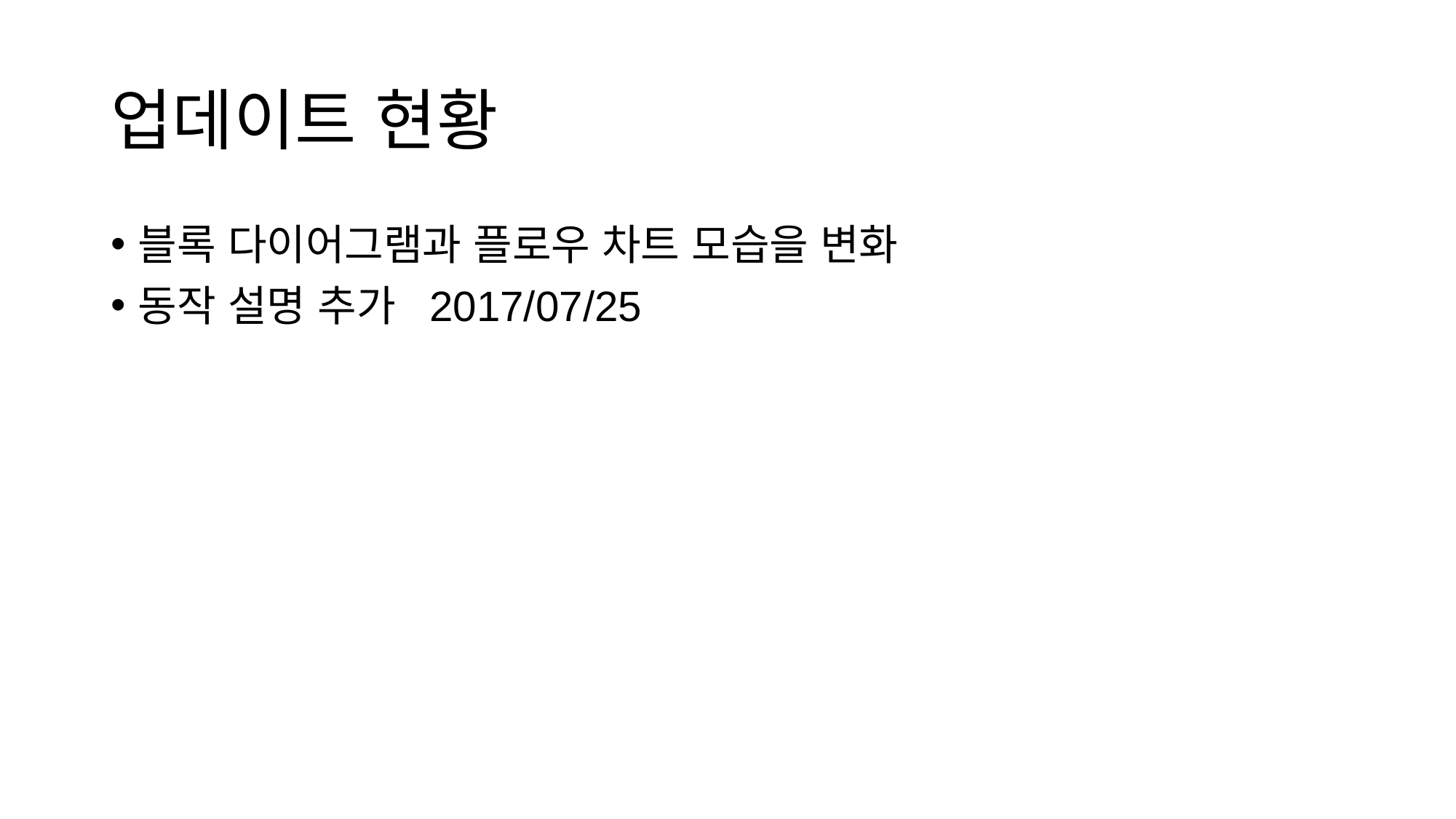

# 업데이트 현황
블록 다이어그램과 플로우 차트 모습을 변화
동작 설명 추가  2017/07/25